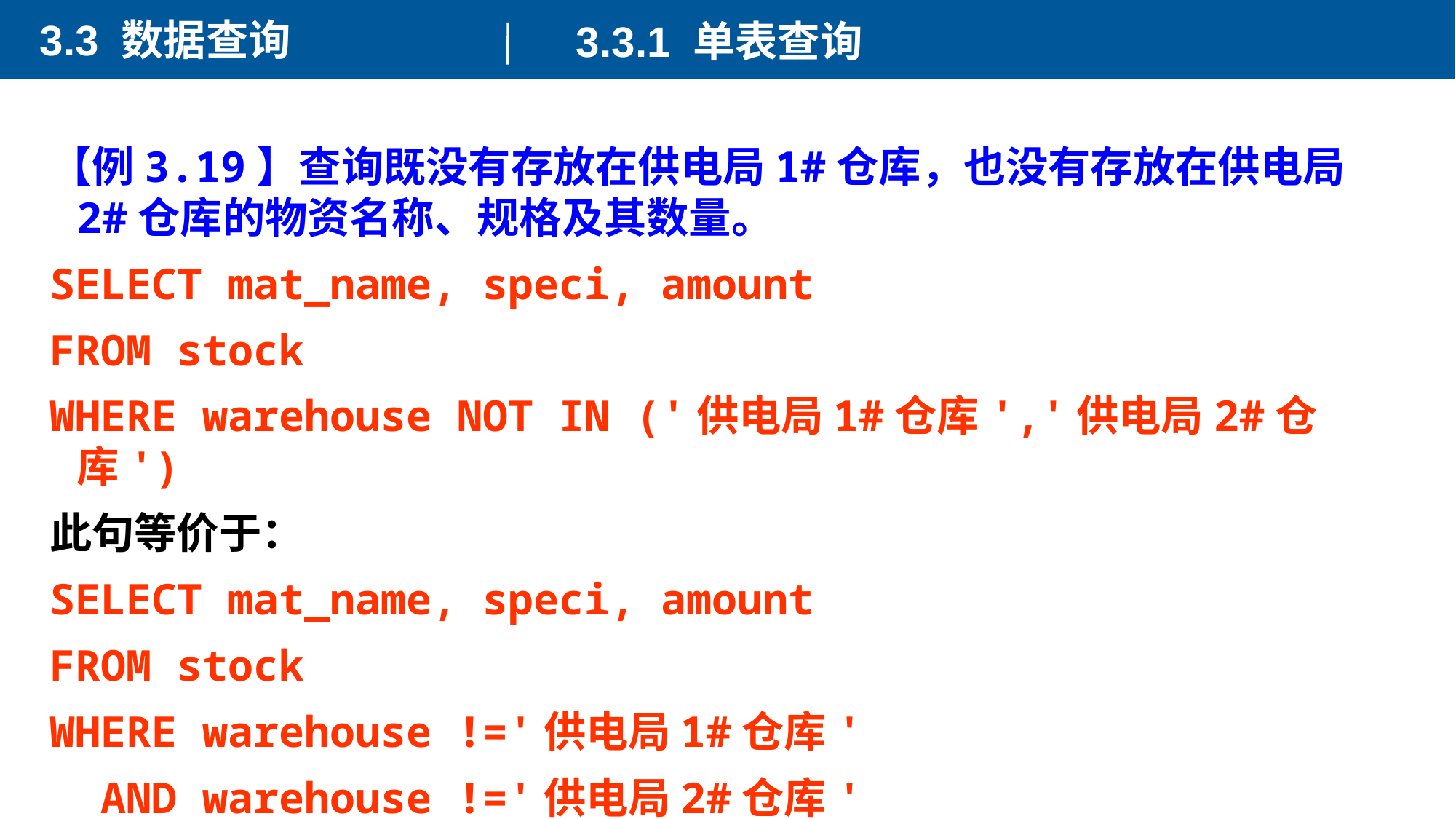

3.3 数据查询
3.3.1 单表查询
【例3.19】查询既没有存放在供电局1#仓库，也没有存放在供电局2#仓库的物资名称、规格及其数量。
SELECT mat_name, speci, amount
FROM stock
WHERE warehouse NOT IN ('供电局1#仓库','供电局2#仓库')
此句等价于：
SELECT mat_name, speci, amount
FROM stock
WHERE warehouse !='供电局1#仓库'
  AND warehouse !='供电局2#仓库'